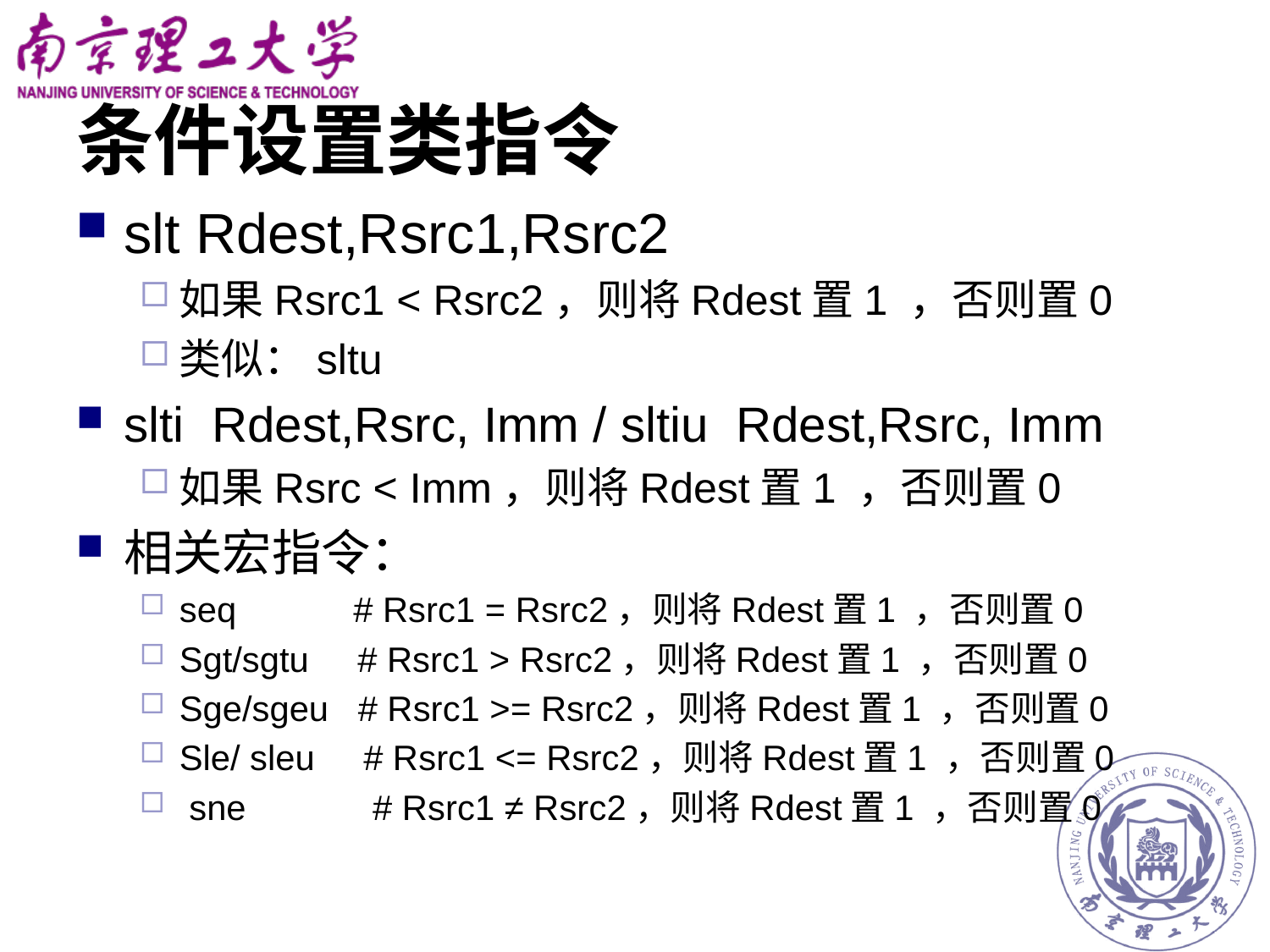

# 条件设置类指令
slt Rdest,Rsrc1,Rsrc2
如果Rsrc1 < Rsrc2，则将Rdest置1 ，否则置0
类似：sltu
slti  Rdest,Rsrc, Imm / sltiu  Rdest,Rsrc, Imm
如果Rsrc < Imm，则将Rdest置1 ，否则置0
相关宏指令：
seq            # Rsrc1 = Rsrc2，则将Rdest置1 ，否则置0
Sgt/sgtu     # Rsrc1 > Rsrc2，则将Rdest置1 ，否则置0
Sge/sgeu   # Rsrc1 >= Rsrc2，则将Rdest置1 ，否则置0
Sle/ sleu     # Rsrc1 <= Rsrc2，则将Rdest置1 ，否则置0
 sne             # Rsrc1 ≠ Rsrc2，则将Rdest置1 ，否则置0